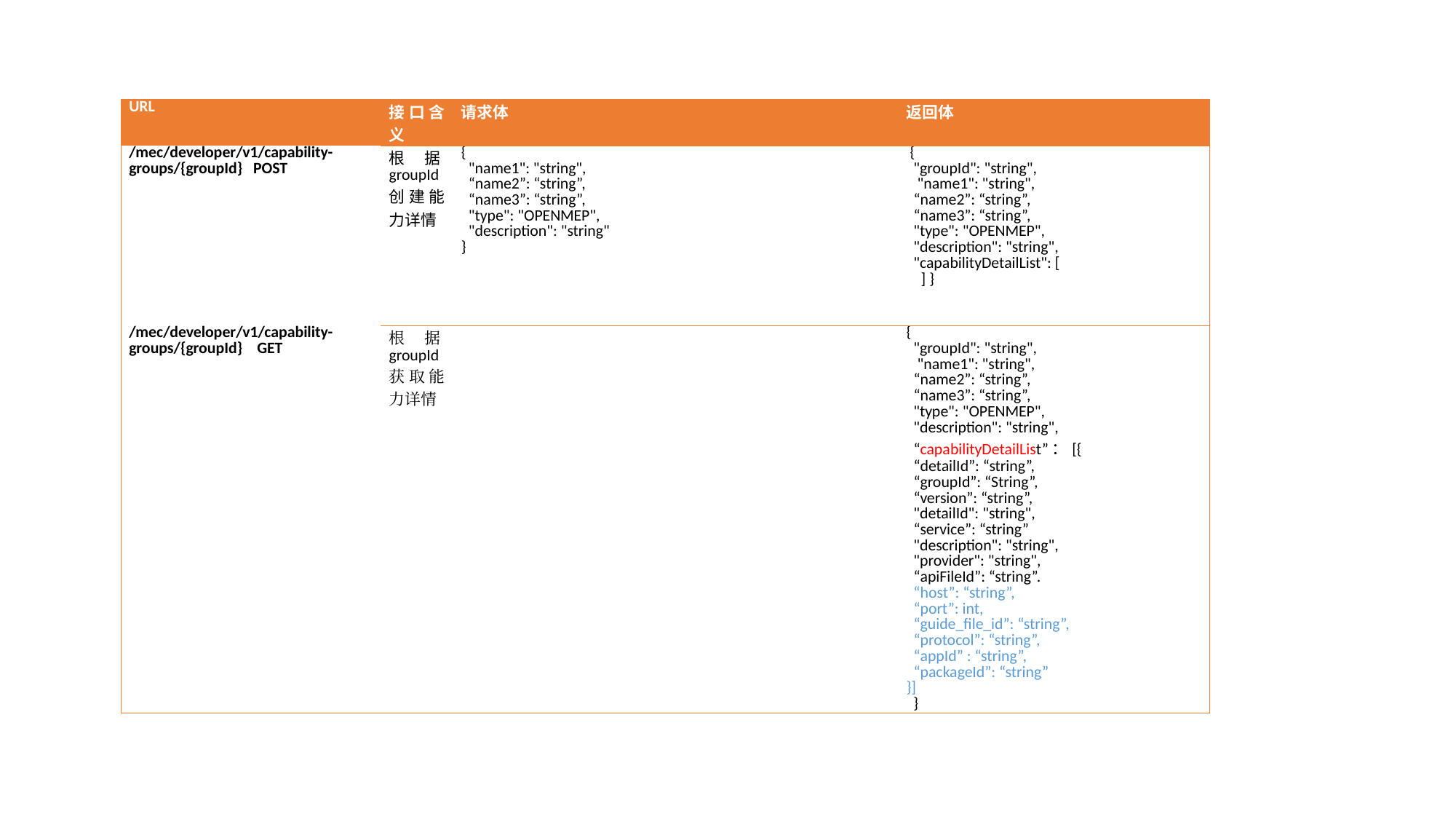

| URL | 接口含义 | 请求体 | 返回体 |
| --- | --- | --- | --- |
| /mec/developer/v1/capability-groups/{groupId} POST | 根据groupId创建能力详情 | { "name1": "string", “name2”: “string”, “name3”: “string”, "type": "OPENMEP", "description": "string" } | { "groupId": "string", "name1": "string", “name2”: “string”, “name3”: “string”, "type": "OPENMEP", "description": "string", "capabilityDetailList": [ ] } |
| /mec/developer/v1/capability-groups/{groupId} GET | 根据groupId获取能力详情 |  | { "groupId": "string", "name1": "string", “name2”: “string”, “name3”: “string”, "type": "OPENMEP", "description": "string", “capabilityDetailList”：[{ “detailId”: “string”, “groupId”: “String”, “version”: “string”, "detailId": "string", “service”: “string”rsion": "string", "description": "string", "provider": "string", “apiFileId”: “string”. “host”: “string”, “port”: int, “guide\_file\_id”: “string”, “protocol”: “string”, “appId” : “string”, “packageId”: “string” }] } |